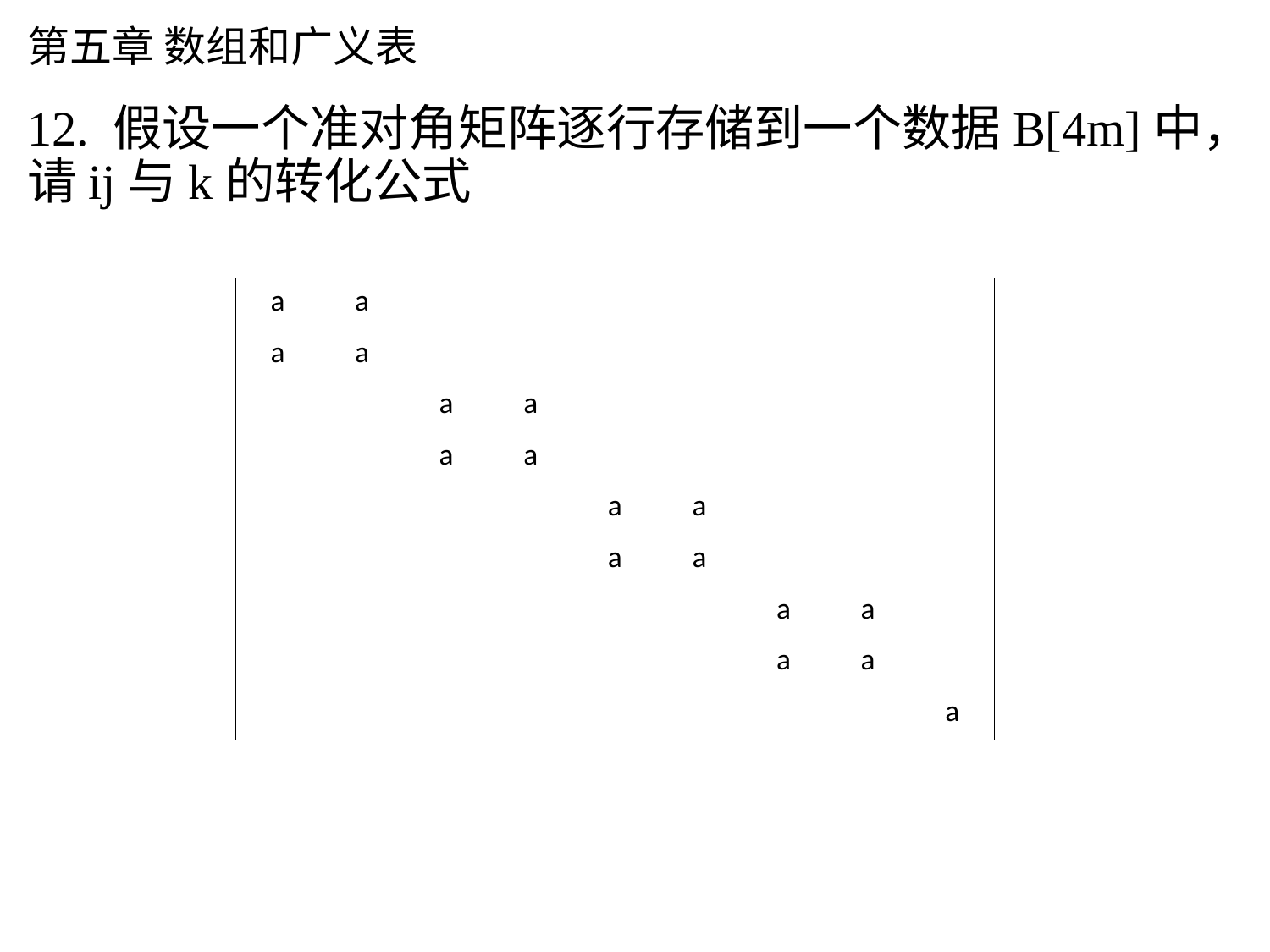

# 第五章 数组和广义表
12. 假设一个准对角矩阵逐行存储到一个数据B[4m]中，请ij与k的转化公式

| a | a |  |  |  |  |  |  |  |
| --- | --- | --- | --- | --- | --- | --- | --- | --- |
| a | a |  |  |  |  |  |  |  |
|  |  | a | a |  |  |  |  |  |
|  |  | a | a |  |  |  |  |  |
|  |  |  |  | a | a |  |  |  |
|  |  |  |  | a | a |  |  |  |
|  |  |  |  |  |  | a | a |  |
|  |  |  |  |  |  | a | a |  |
|  |  |  |  |  |  |  |  | a |